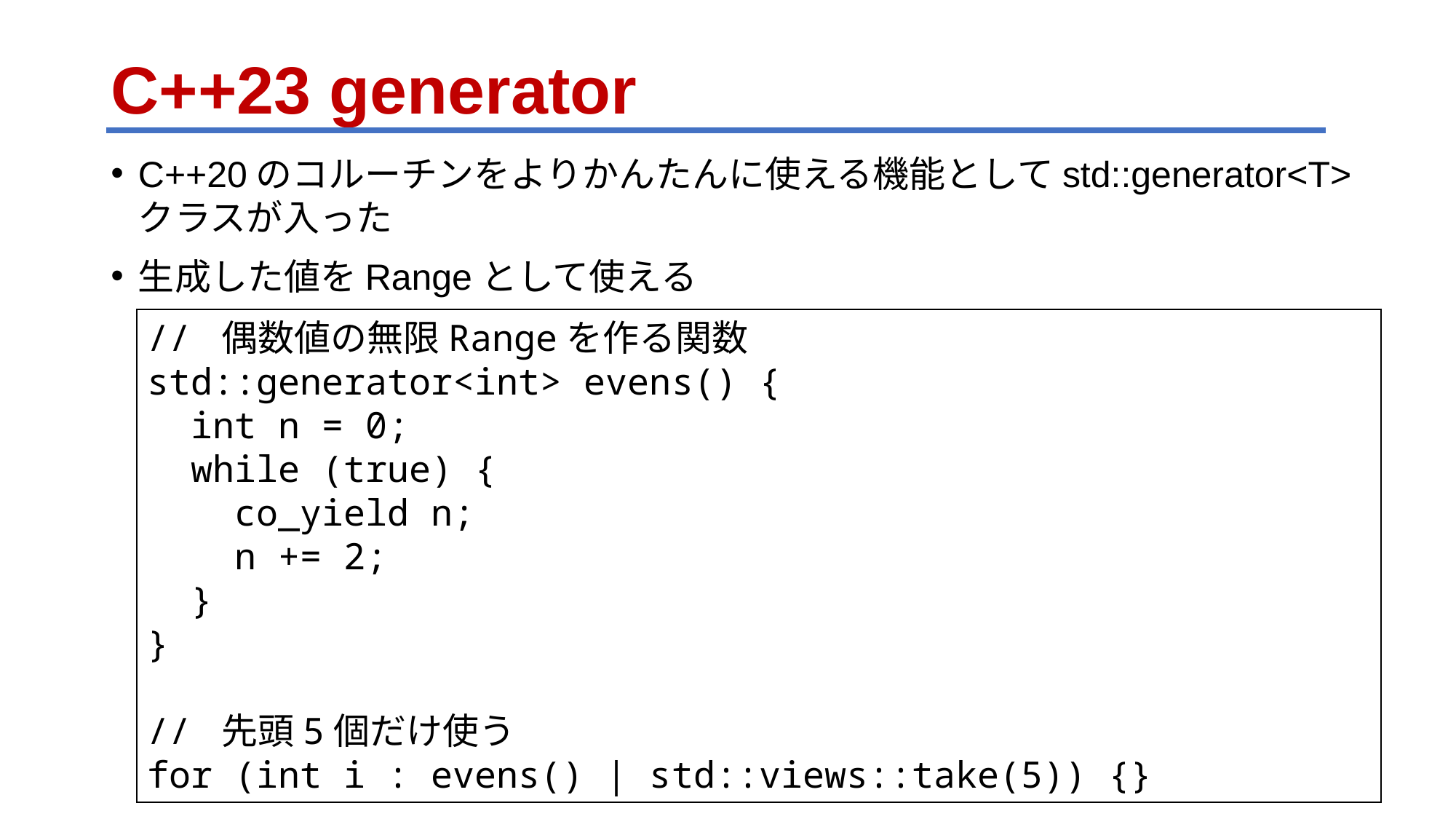

# C++23 generator
C++20のコルーチンをよりかんたんに使える機能としてstd::generator<T>クラスが入った
生成した値をRangeとして使える
// 偶数値の無限Rangeを作る関数
std::generator<int> evens() {
  int n = 0;
  while (true) {
    co_yield n;
    n += 2;
  }
}

// 先頭5個だけ使う
for (int i : evens() | std::views::take(5)) {}